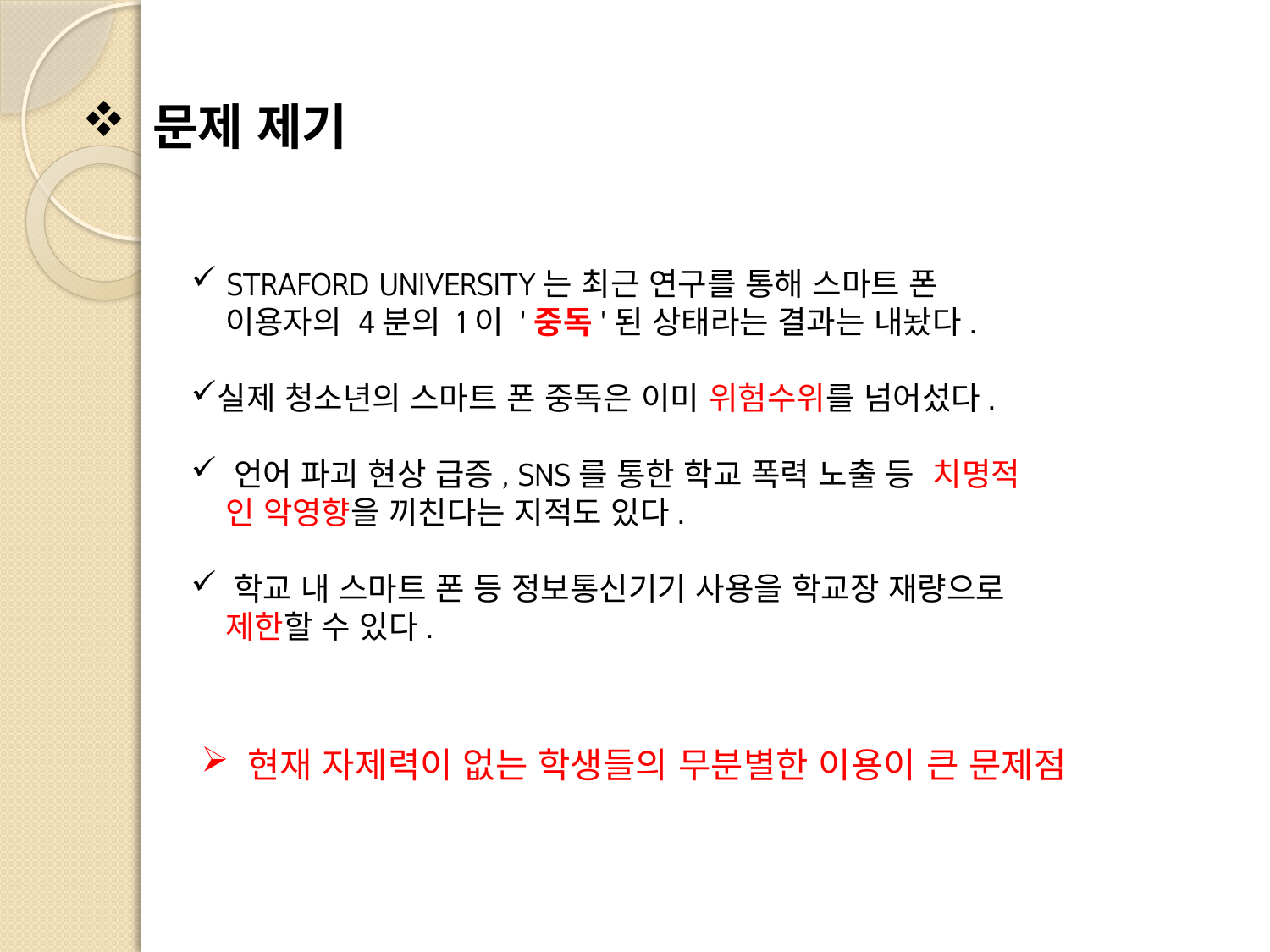

문제 제기

 STRAFORD UNIVERSITY는 최근 연구를 통해 스마트 폰
   이용자의 4분의 1이 '중독'된 상태라는 결과는 내놨다.

실제 청소년의 스마트 폰 중독은 이미 위험수위를 넘어섰다.

 언어 파괴 현상 급증, SNS를 통한 학교 폭력 노출 등  치명적
   인 악영향을 끼친다는 지적도 있다.

 학교 내 스마트 폰 등 정보통신기기 사용을 학교장 재량으로
   제한할 수 있다.

 현재 자제력이 없는 학생들의 무분별한 이용이 큰 문제점